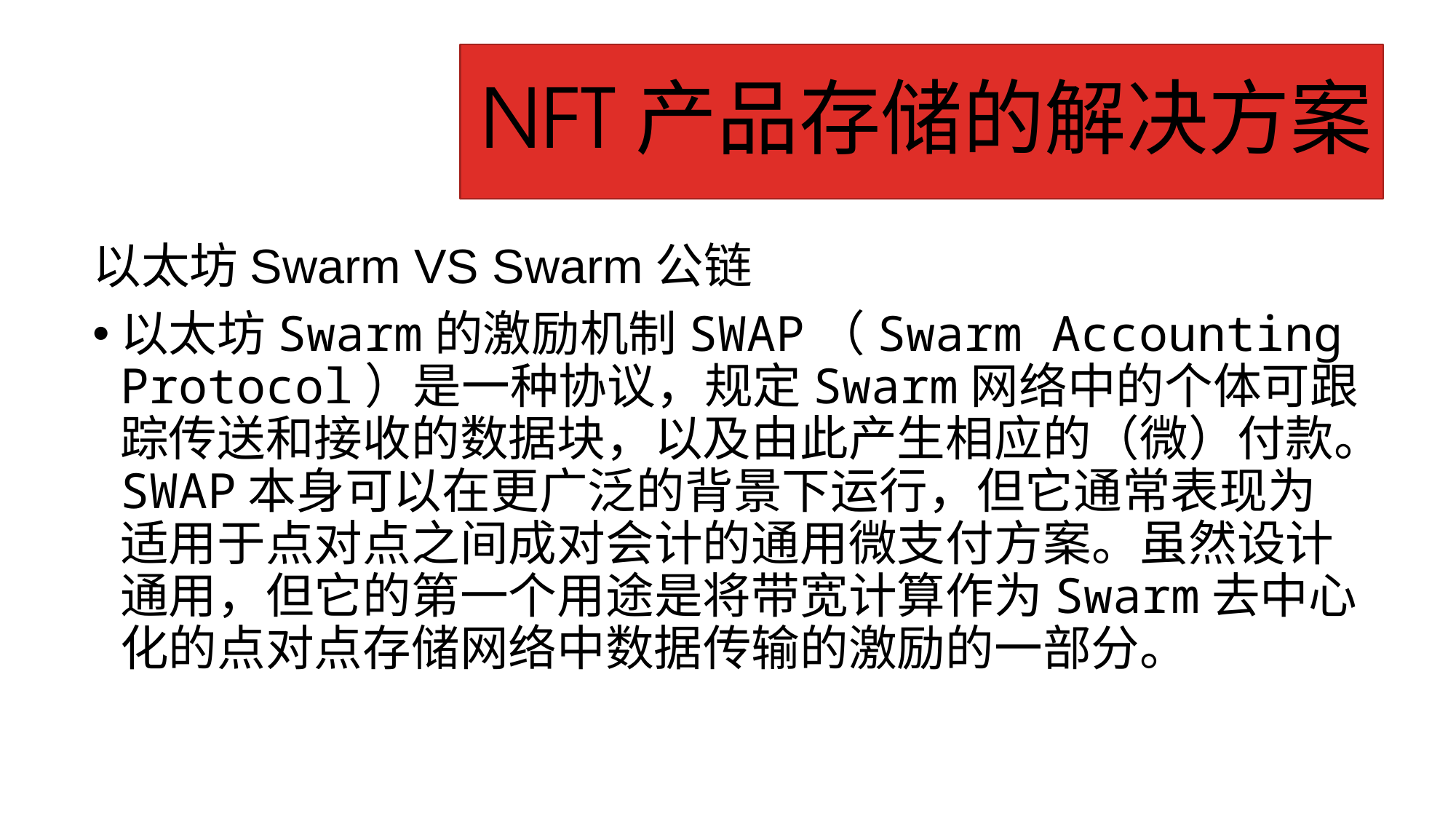

# NFT产品存储的解决方案
以太坊Swarm VS Swarm公链
以太坊Swarm的激励机制SWAP（Swarm Accounting Protocol）是一种协议，规定Swarm网络中的个体可跟踪传送和接收的数据块，以及由此产生相应的（微）付款。SWAP本身可以在更广泛的背景下运行，但它通常表现为适用于点对点之间成对会计的通用微支付方案。虽然设计通用，但它的第一个用途是将带宽计算作为Swarm去中心化的点对点存储网络中数据传输的激励的一部分。